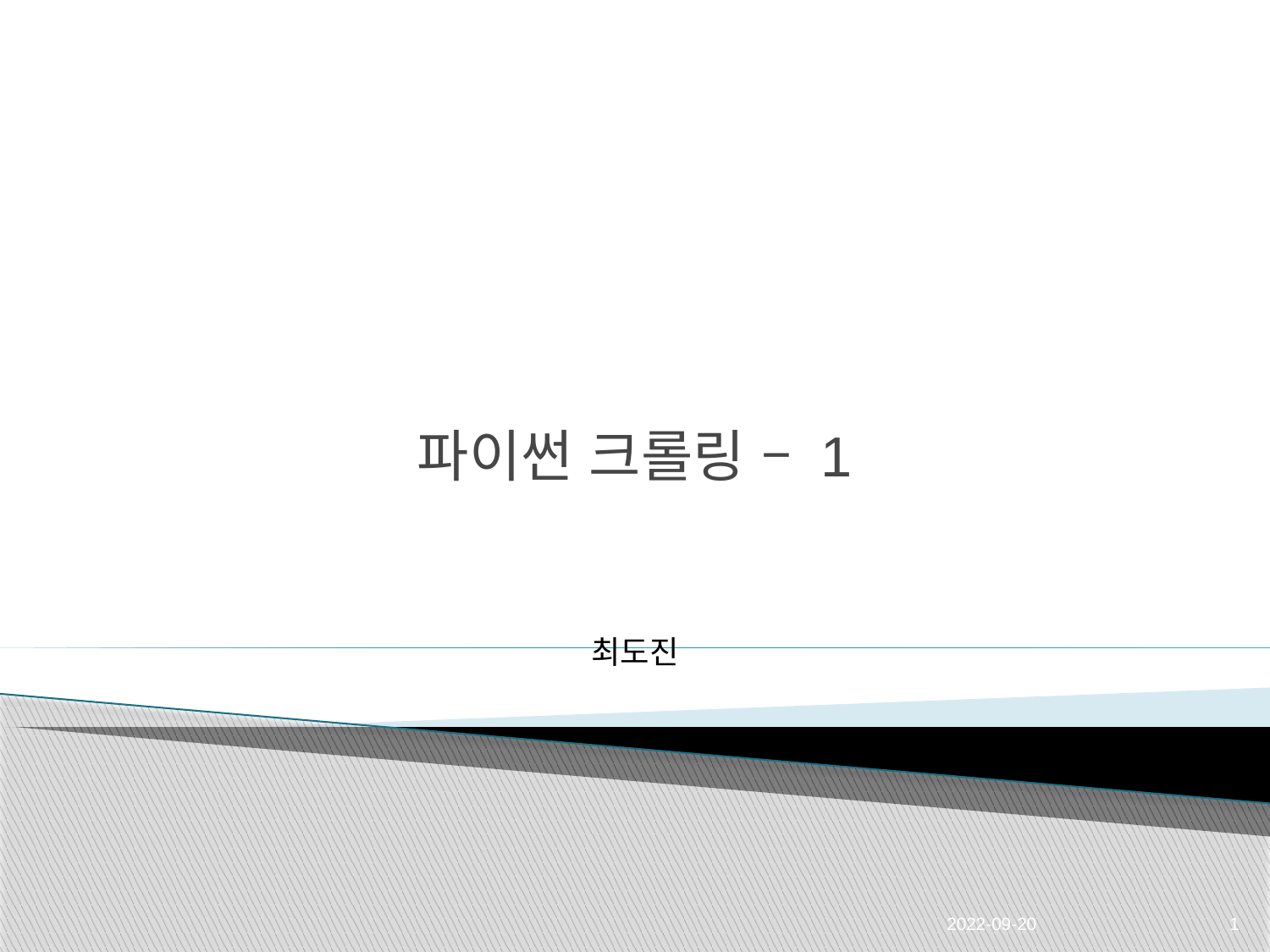

# 파이썬 크롤링 – 1
최도진
2022-09-20
1